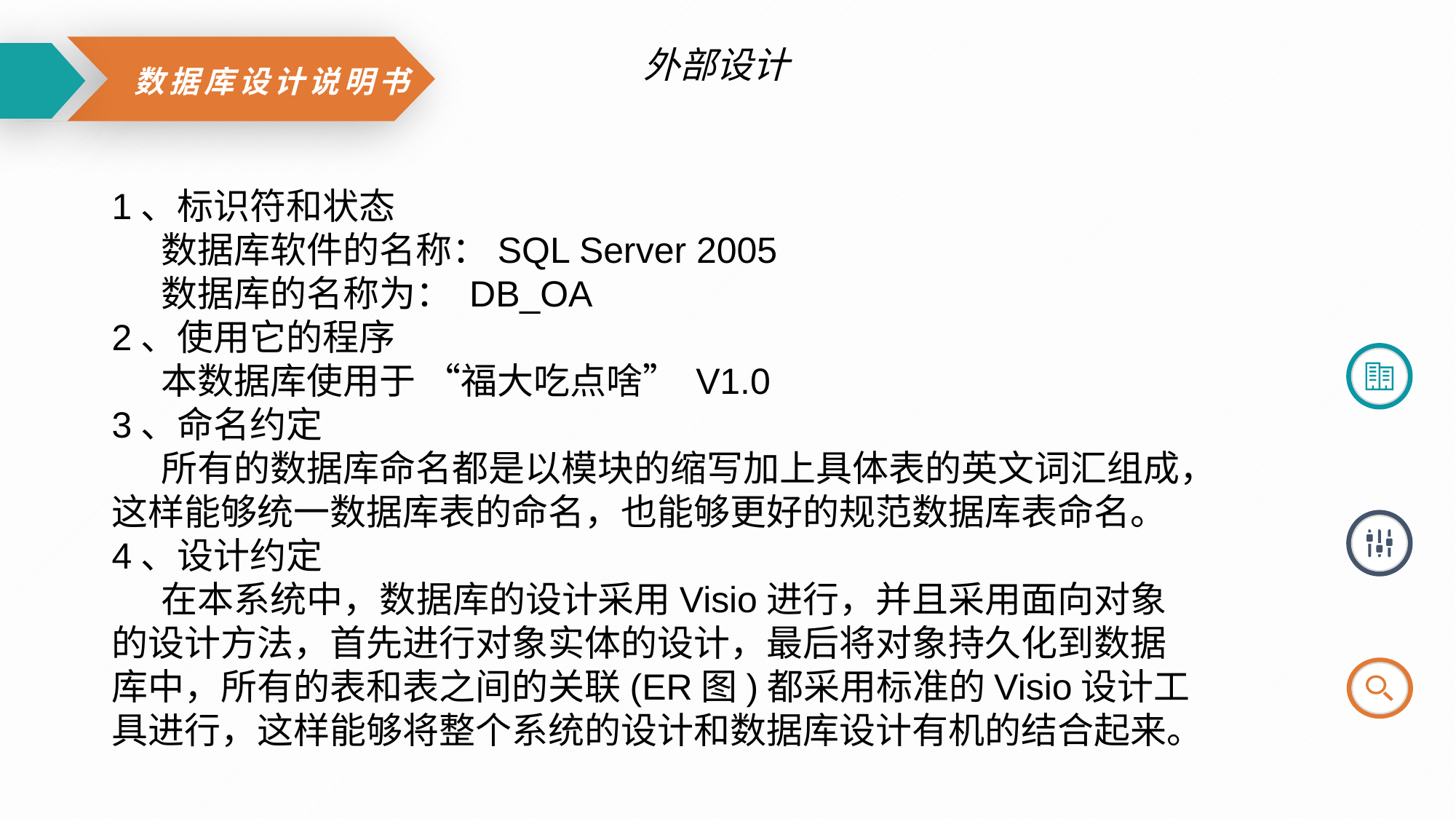

数据库设计说明书
外部设计
1、标识符和状态
     数据库软件的名称：SQL Server 2005
     数据库的名称为： DB_OA
2、使用它的程序
     本数据库使用于 “福大吃点啥” V1.0
3、命名约定
     所有的数据库命名都是以模块的缩写加上具体表的英文词汇组成，这样能够统一数据库表的命名，也能够更好的规范数据库表命名。
4、设计约定
     在本系统中，数据库的设计采用Visio进行，并且采用面向对象的设计方法，首先进行对象实体的设计，最后将对象持久化到数据库中，所有的表和表之间的关联(ER图)都采用标准的Visio设计工具进行，这样能够将整个系统的设计和数据库设计有机的结合起来。